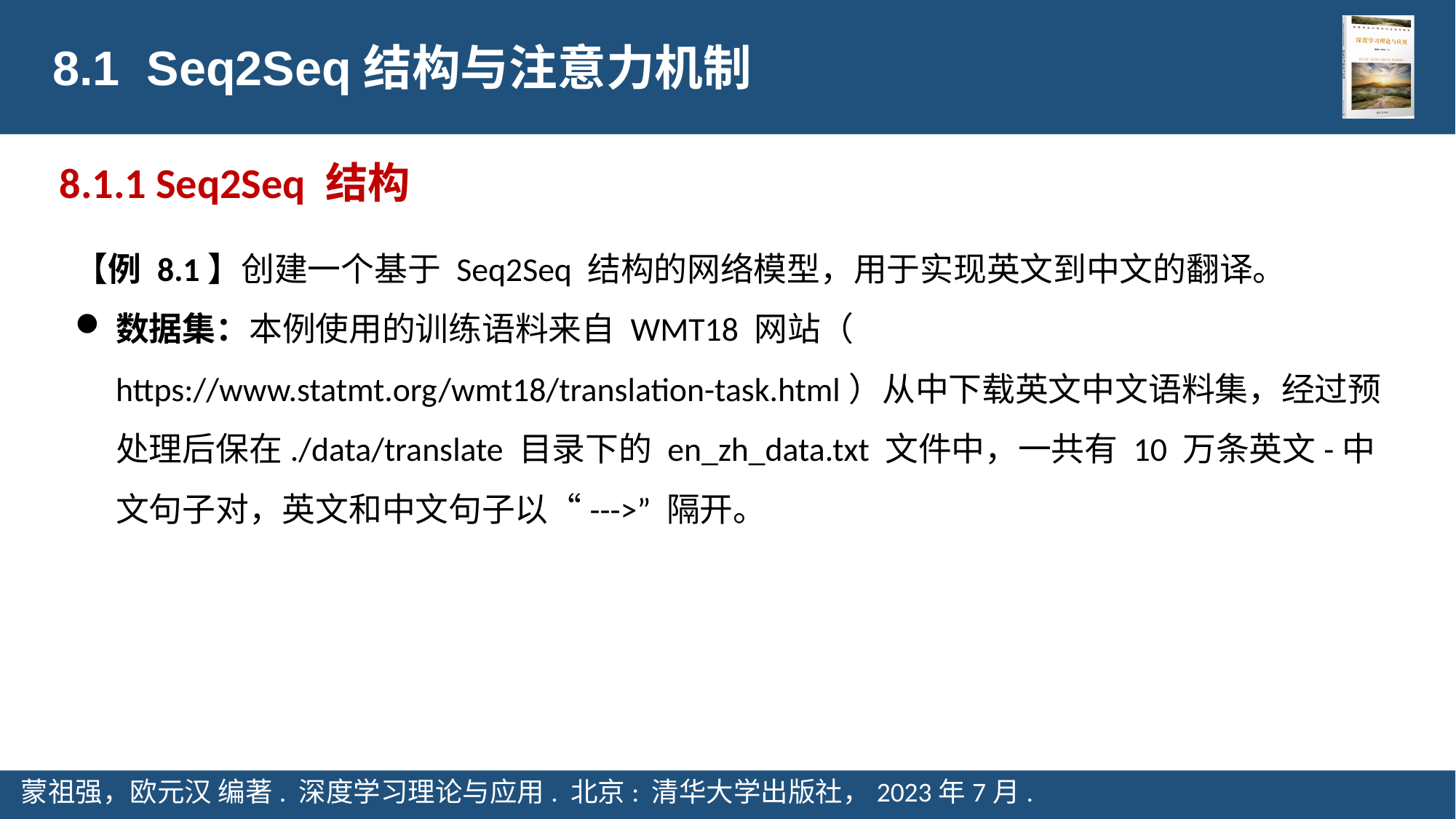

8.1  Seq2Seq结构与注意力机制
8.1.1 Seq2Seq 结构
【例 8.1】创建一个基于 Seq2Seq 结构的网络模型，用于实现英文到中文的翻译。
数据集：本例使用的训练语料来自 WMT18 网站（ https://www.statmt.org/wmt18/translation-task.html）从中下载英文中文语料集，经过预处理后保在./data/translate 目录下的 en_zh_data.txt 文件中，一共有 10 万条英文-中文句子对，英文和中文句子以“--->” 隔开。